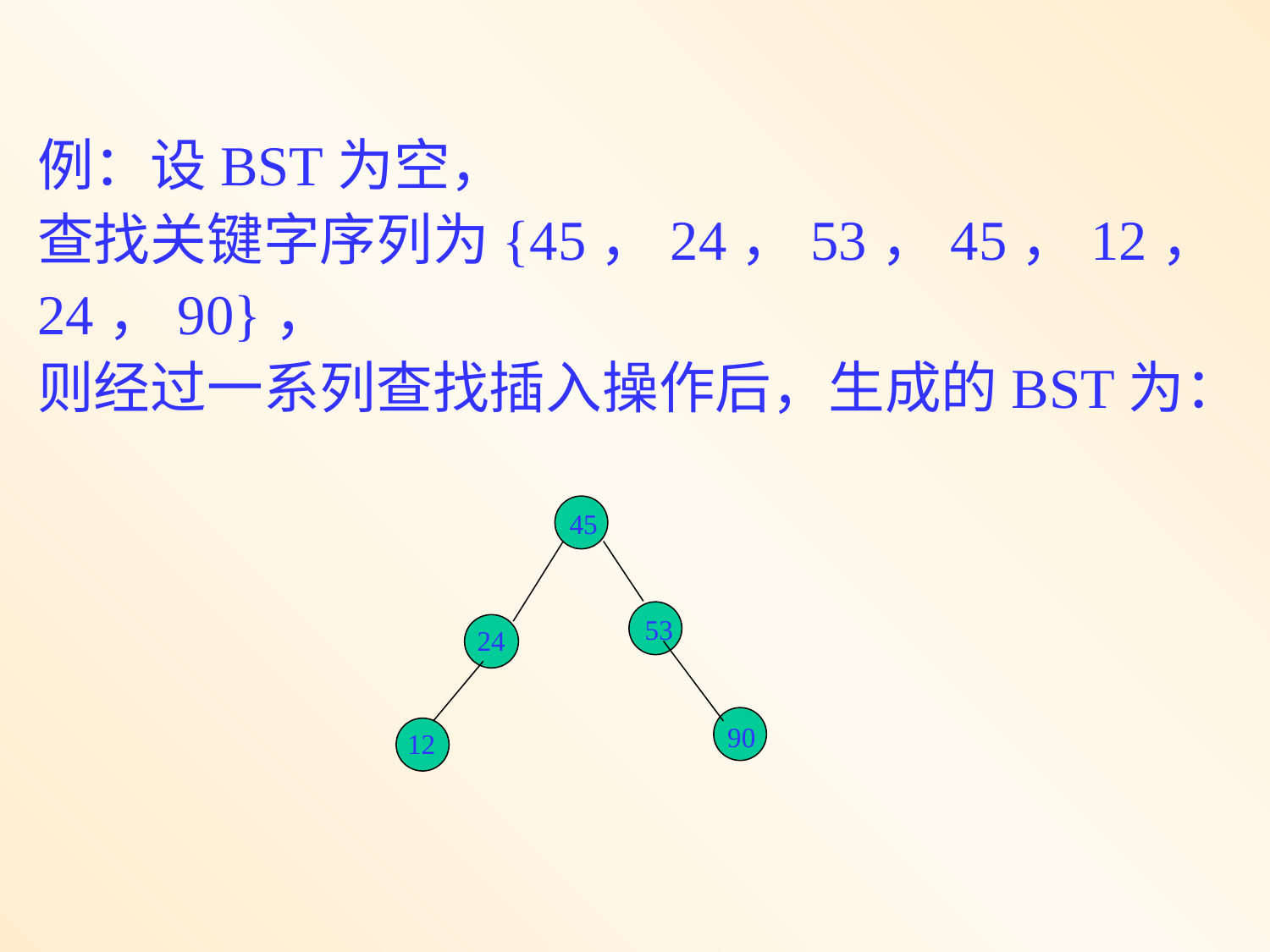

例：设BST为空，
查找关键字序列为{45，24，53，45，12，24，90}，
则经过一系列查找插入操作后，生成的BST为：

45

24

53

90

12